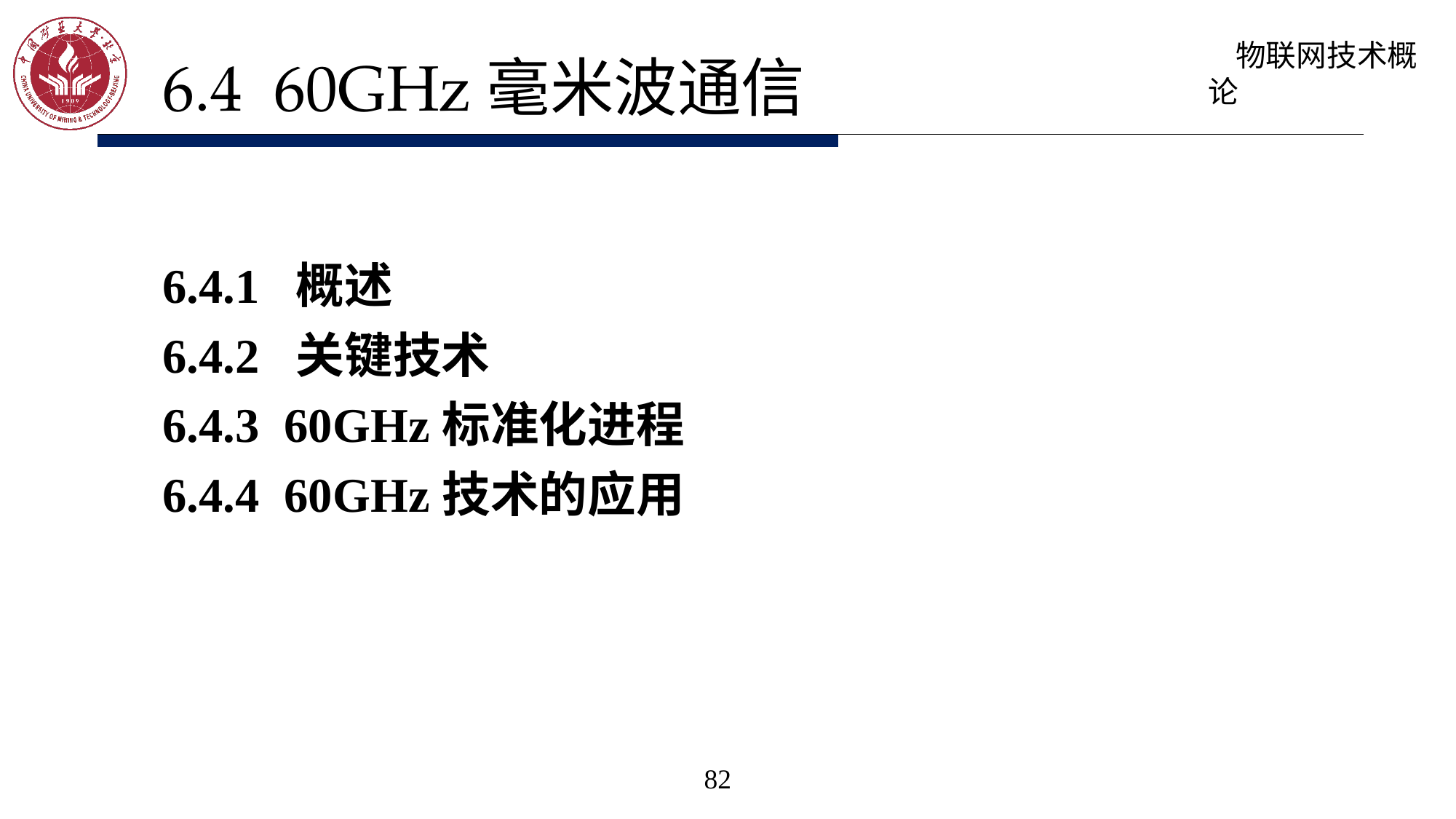

6.4  60GHz毫米波通信
6.4.1  概述
6.4.2  关键技术
6.4.3  60GHz标准化进程
6.4.4  60GHz技术的应用
82